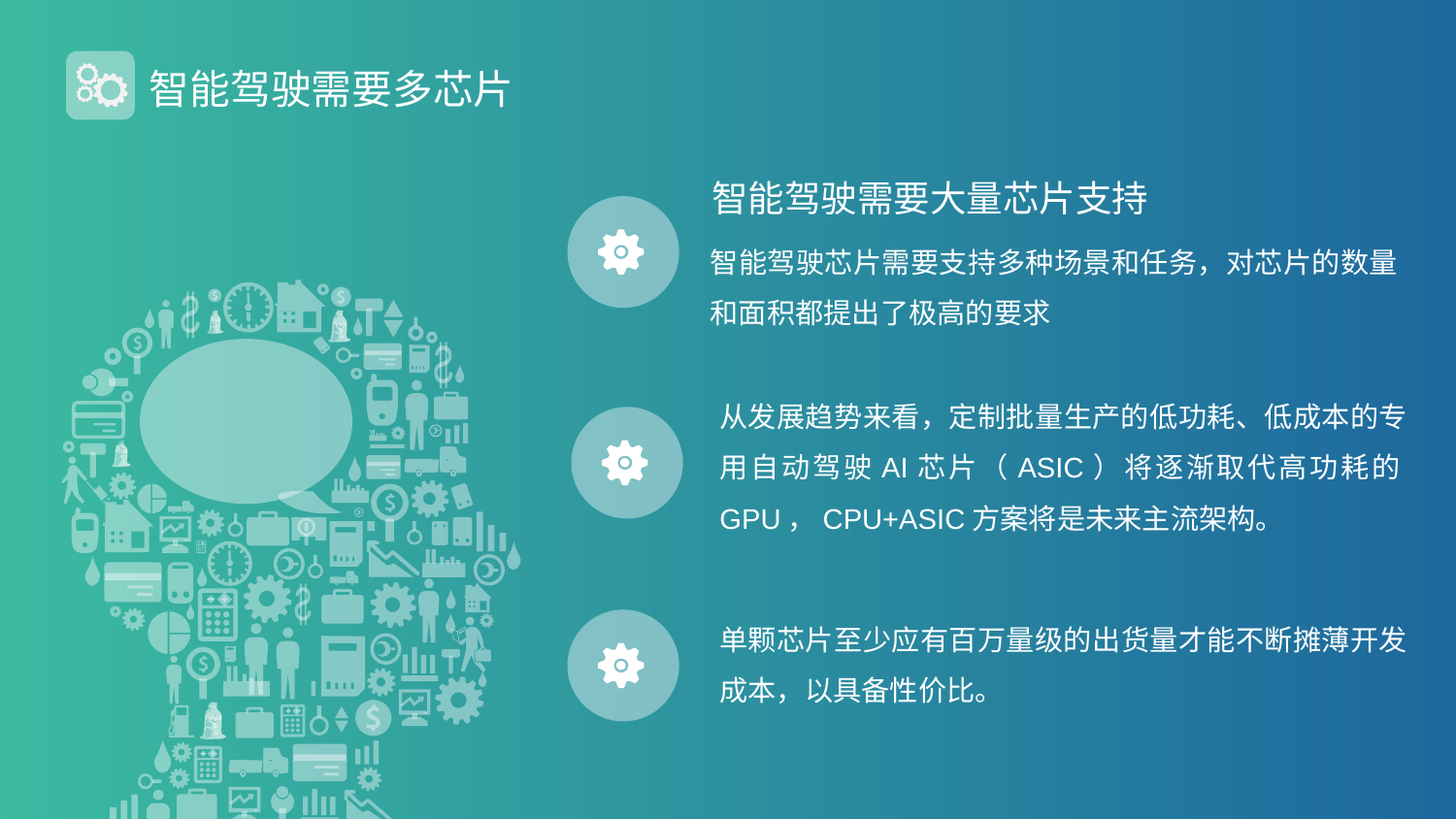

智能驾驶需要多芯片
智能驾驶需要大量芯片支持

智能驾驶芯片需要支持多种场景和任务，对芯片的数量和面积都提出了极高的要求

从发展趋势来看，定制批量生产的低功耗、低成本的专用自动驾驶AI芯片（ASIC）将逐渐取代高功耗的GPU，CPU+ASIC方案将是未来主流架构。

单颗芯片至少应有百万量级的出货量才能不断摊薄开发成本，以具备性价比。